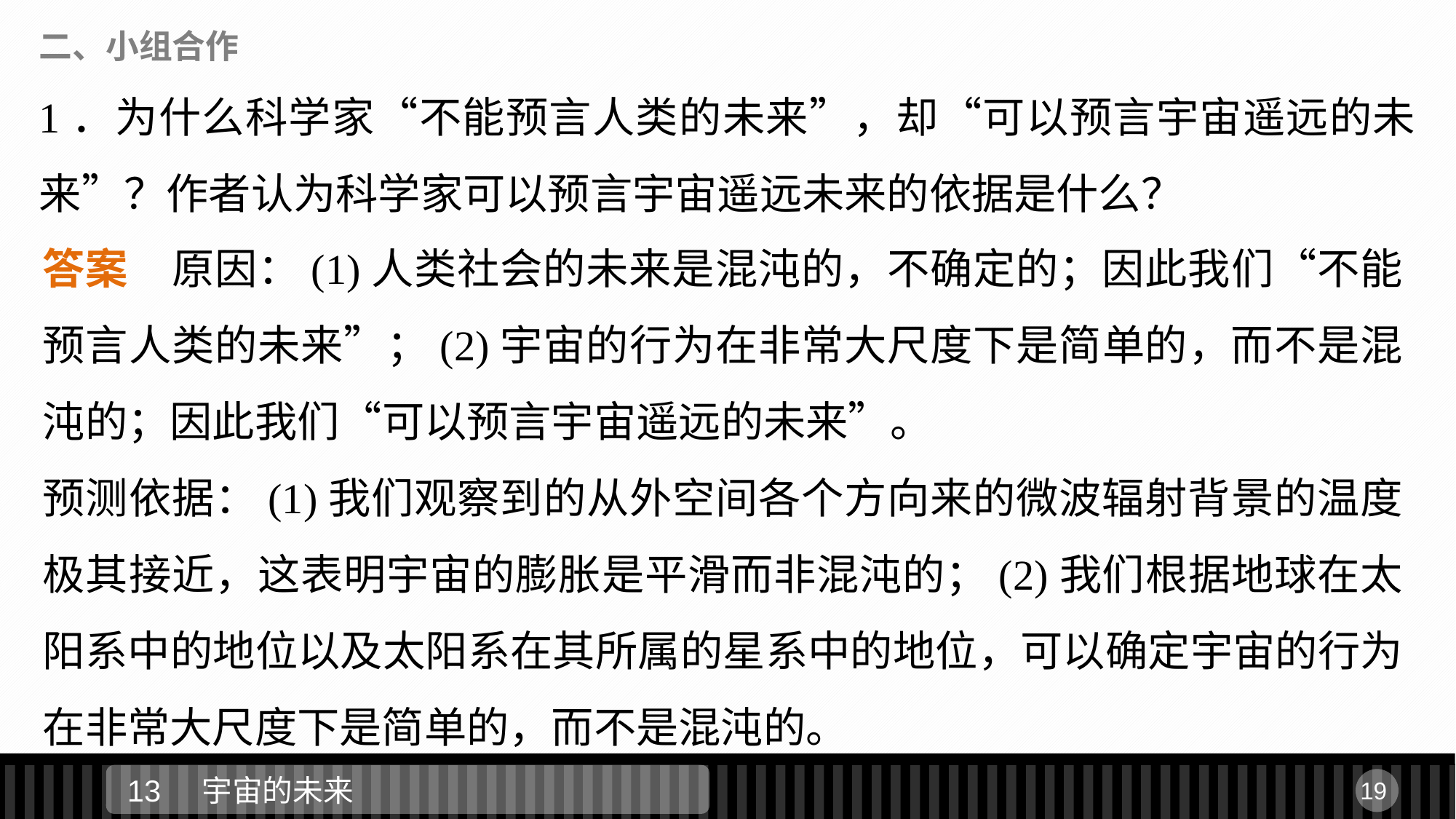

二、小组合作
1．为什么科学家“不能预言人类的未来”，却“可以预言宇宙遥远的未来”？作者认为科学家可以预言宇宙遥远未来的依据是什么？
答案　原因：(1)人类社会的未来是混沌的，不确定的；因此我们“不能预言人类的未来”；(2)宇宙的行为在非常大尺度下是简单的，而不是混沌的；因此我们“可以预言宇宙遥远的未来”。
预测依据：(1)我们观察到的从外空间各个方向来的微波辐射背景的温度极其接近，这表明宇宙的膨胀是平滑而非混沌的；(2)我们根据地球在太阳系中的地位以及太阳系在其所属的星系中的地位，可以确定宇宙的行为在非常大尺度下是简单的，而不是混沌的。